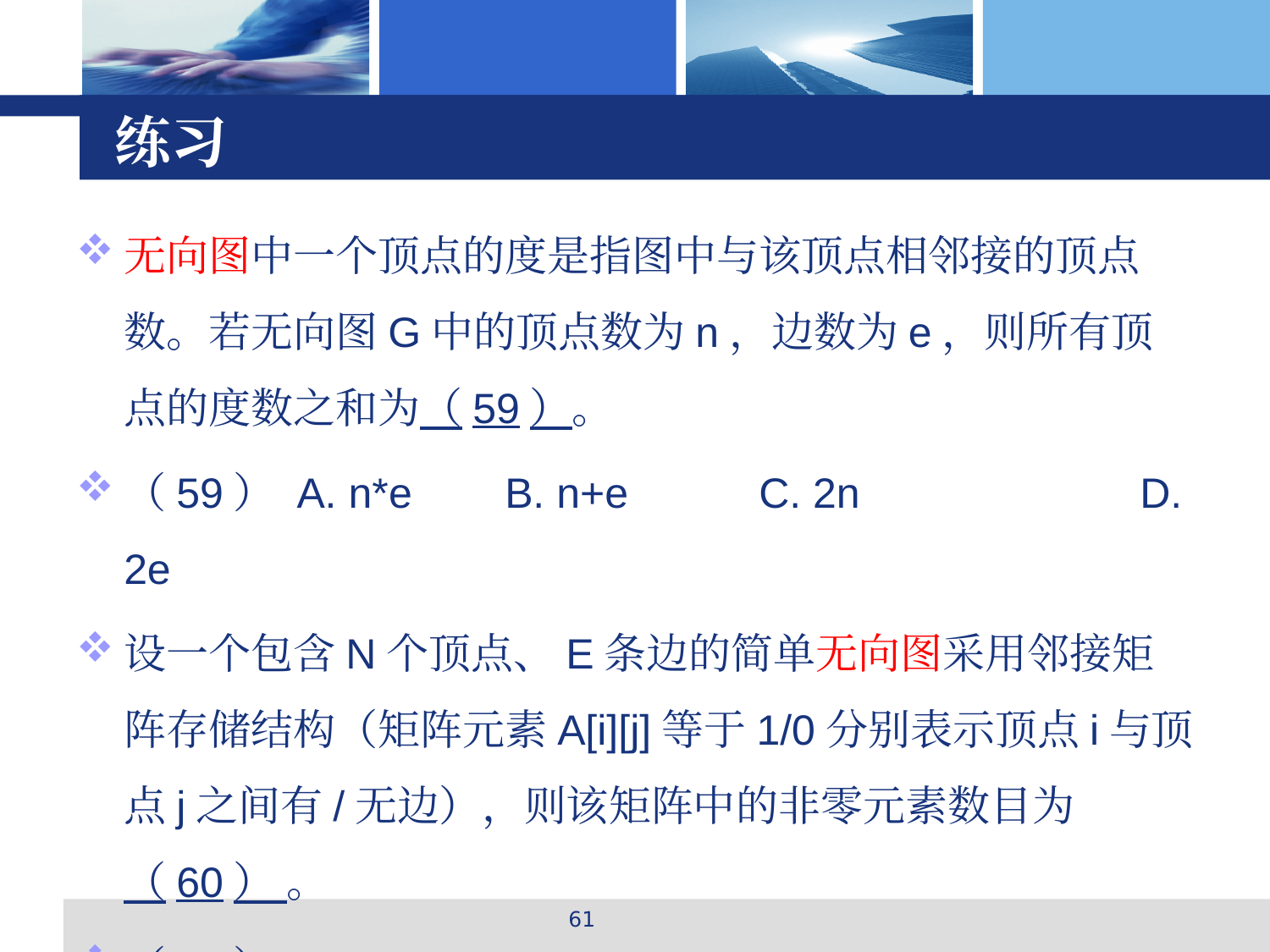

# 练习
无向图中一个顶点的度是指图中与该顶点相邻接的顶点数。若无向图G中的顶点数为n，边数为e，则所有顶点的度数之和为（59）。
（59） A. n*e	B. n+e		C. 2n			D. 2e
设一个包含N个顶点、E条边的简单无向图采用邻接矩阵存储结构（矩阵元素A[i][j]等于1/0分别表示顶点i与顶点j之间有/无边），则该矩阵中的非零元素数目为 （60） 。
（60）A. N     B. E    C. 2E     D. N+E

61